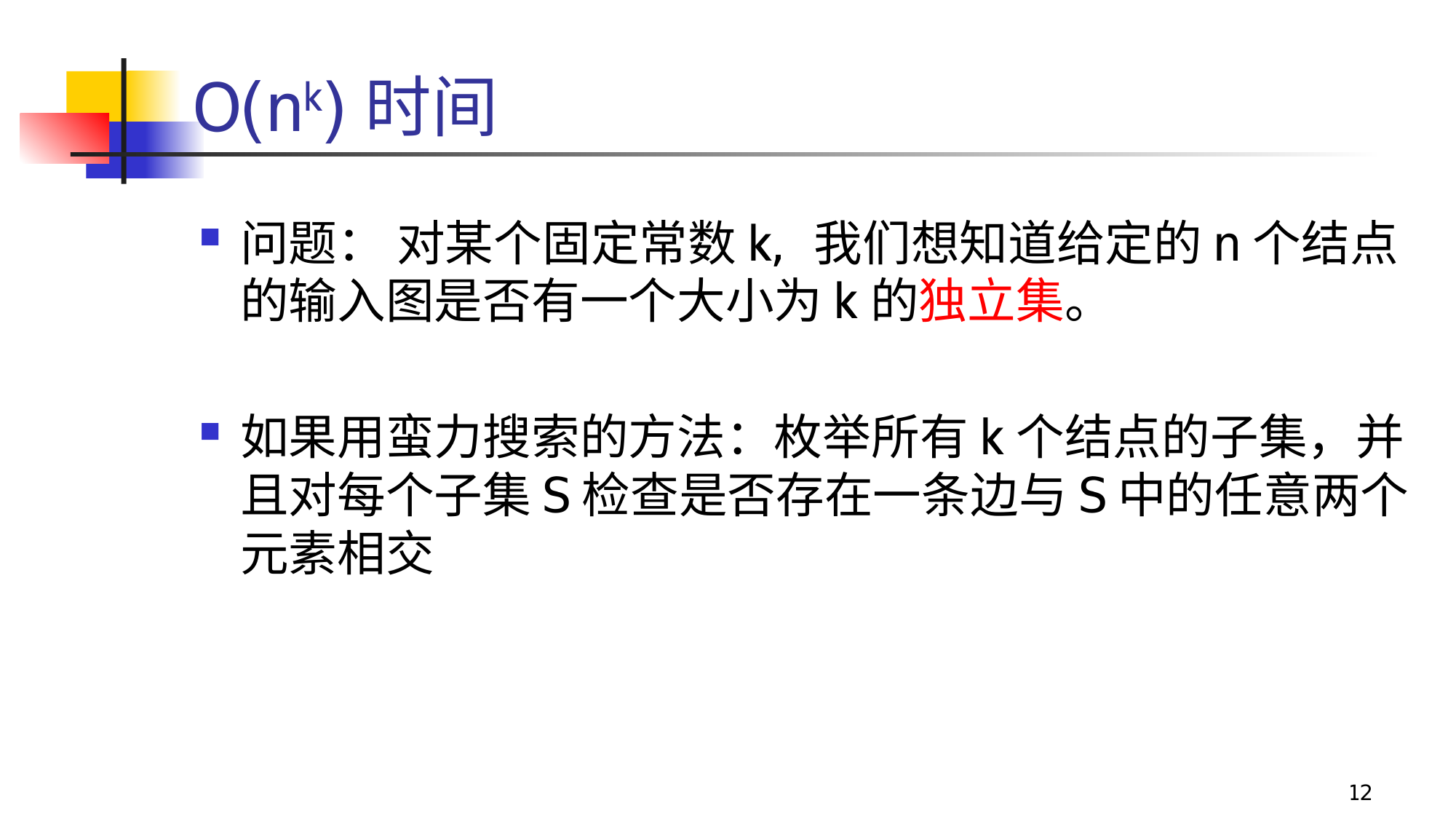

# O(nk)时间
问题： 对某个固定常数k, 我们想知道给定的n个结点的输入图是否有一个大小为k的独立集。

如果用蛮力搜索的方法：枚举所有k个结点的子集，并且对每个子集S检查是否存在一条边与S中的任意两个元素相交
12